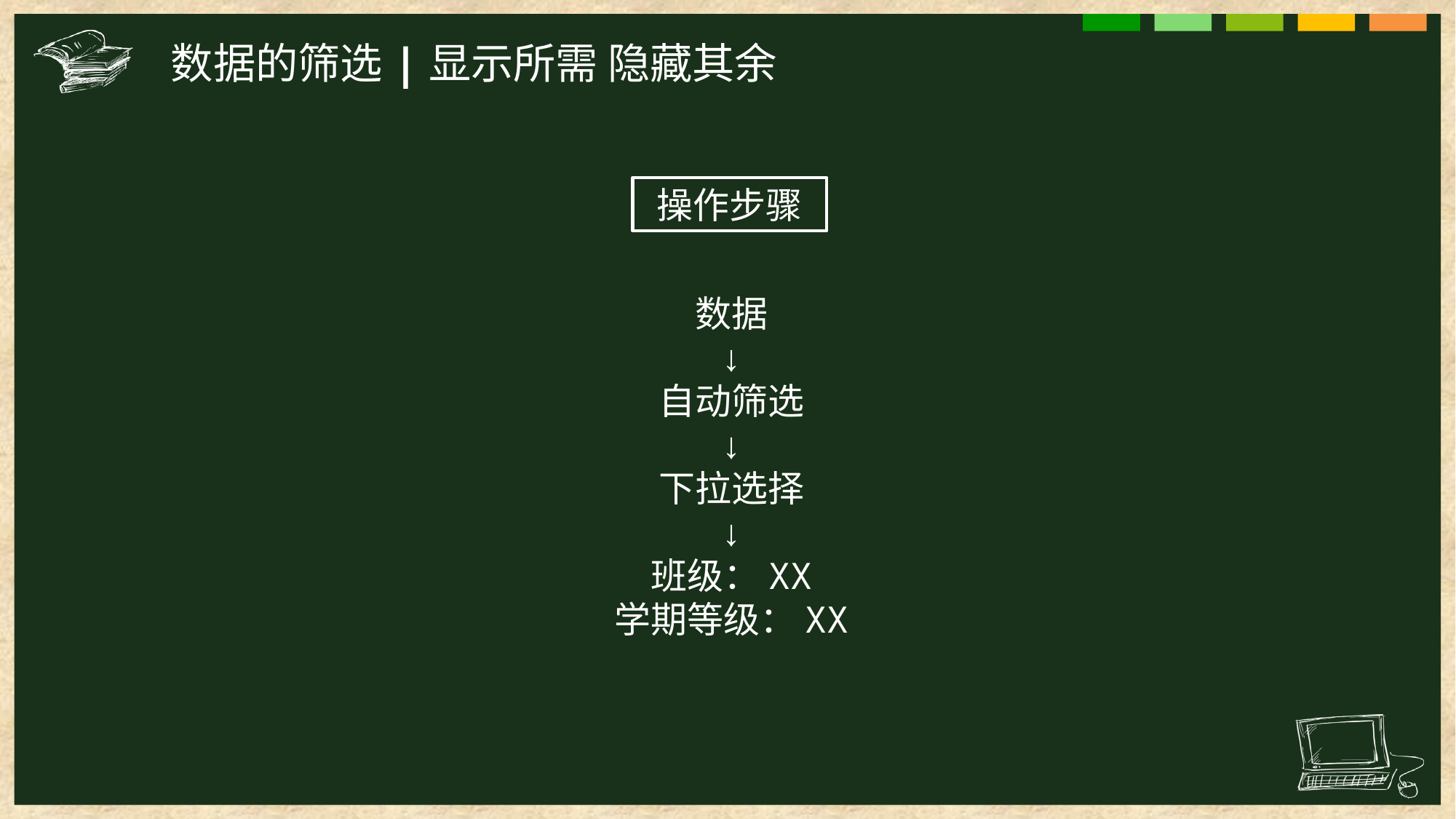

数据的筛选|显示所需 隐藏其余
操作步骤
数据
↓
自动筛选
↓
下拉选择
↓
班级：XX
学期等级：XX